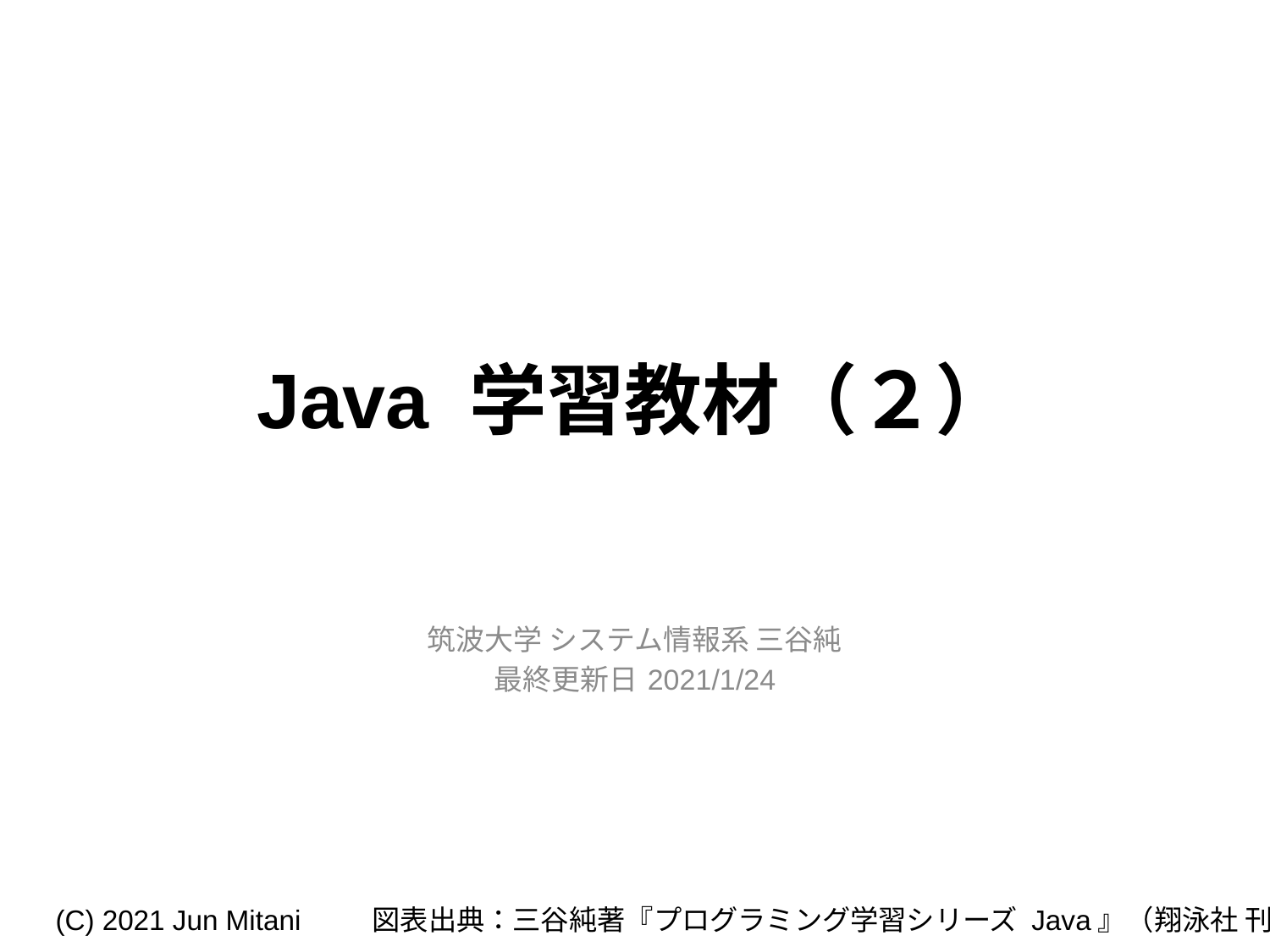

# Java 学習教材（２）
筑波大学 システム情報系 三谷純
最終更新日 2021/1/24
　　　(C) 2021 Jun Mitani 　　図表出典：三谷純著『プログラミング学習シリーズ Java』（翔泳社 刊）